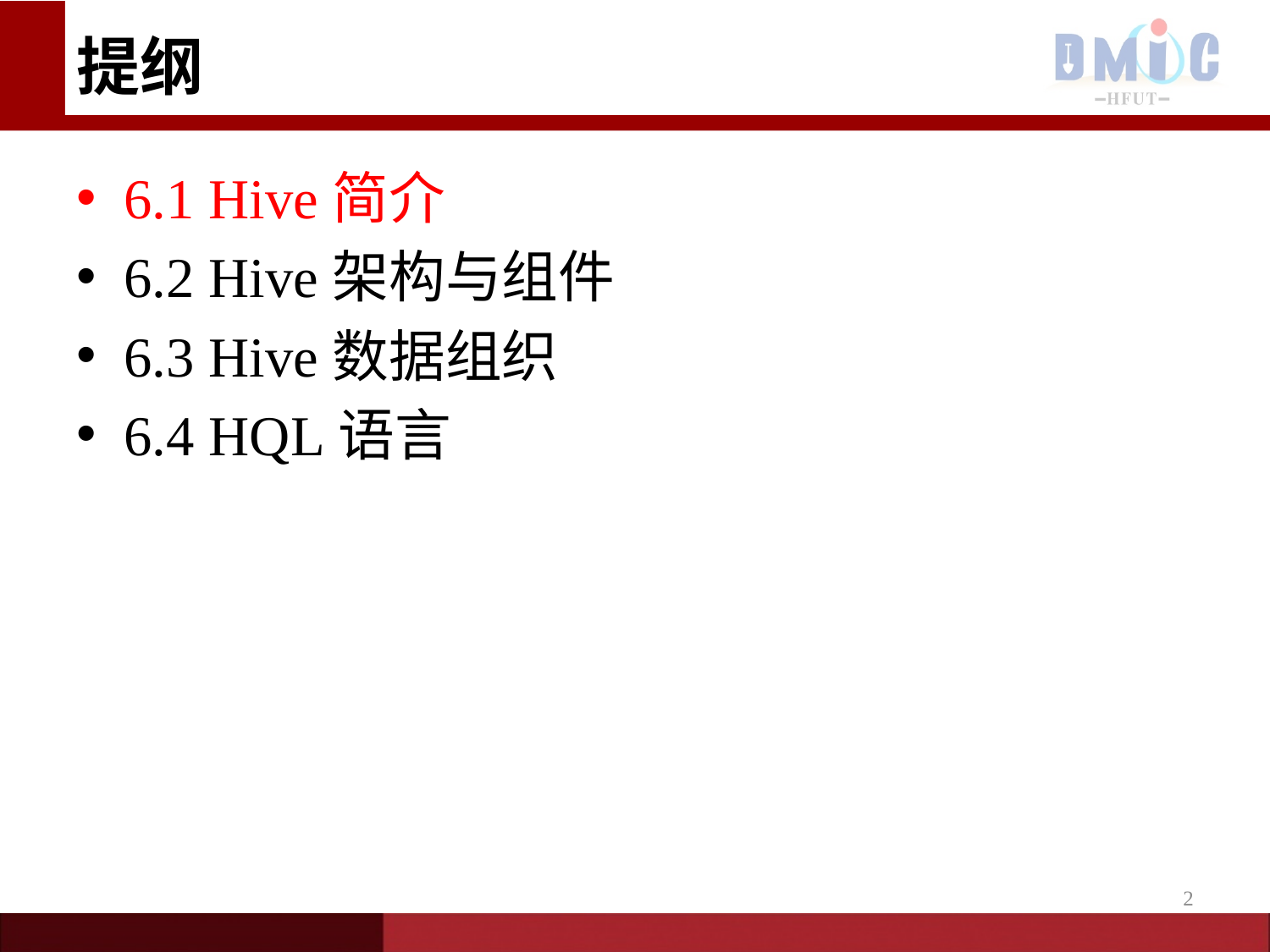

# 提纲
6.1 Hive简介
6.2 Hive架构与组件
6.3 Hive数据组织
6.4 HQL语言

2